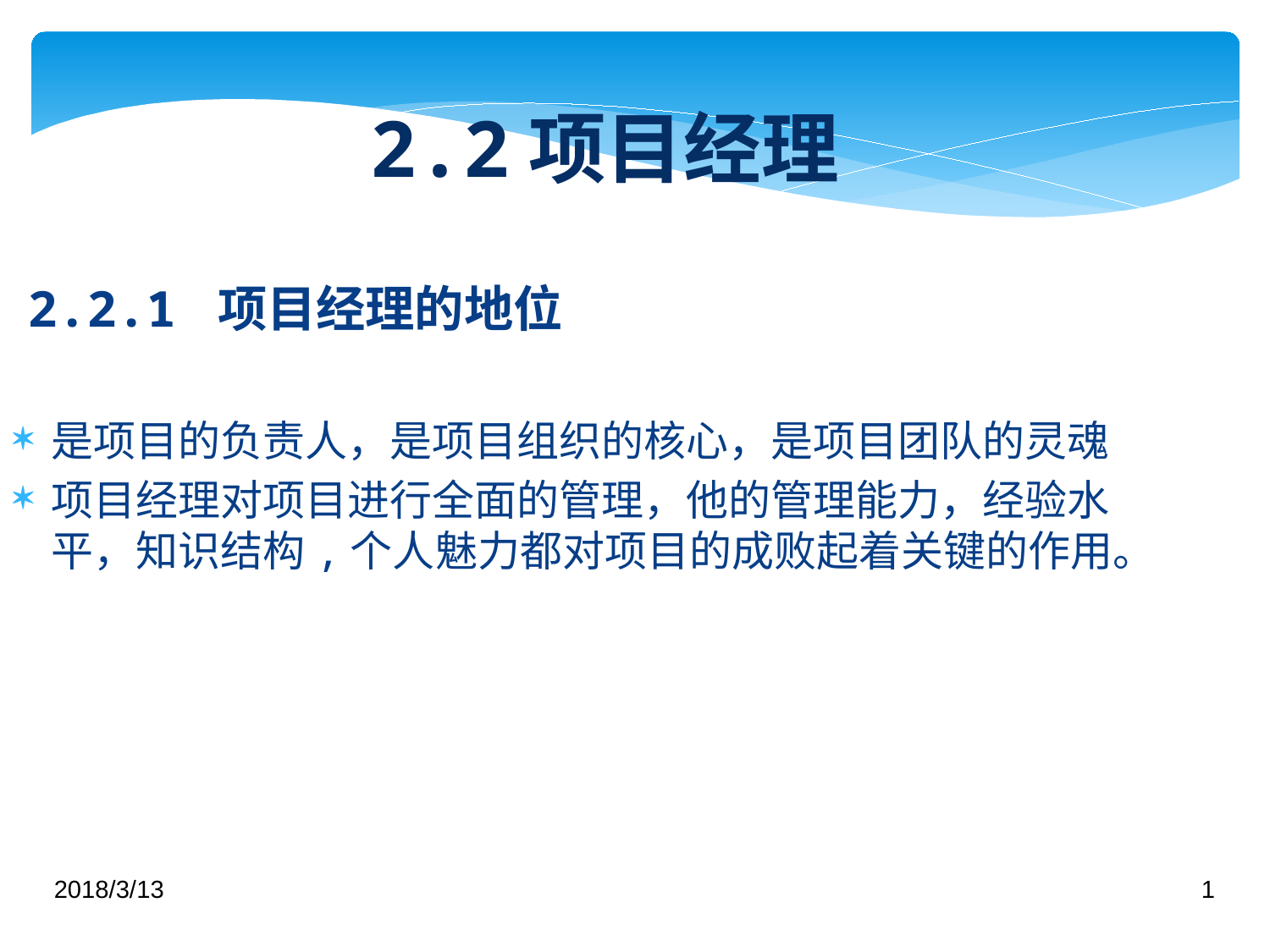

2.2项目经理
2.2.1 项目经理的地位

是项目的负责人，是项目组织的核心，是项目团队的灵魂
项目经理对项目进行全面的管理，他的管理能力，经验水平，知识结构,个人魅力都对项目的成败起着关键的作用。
2018/3/13
1